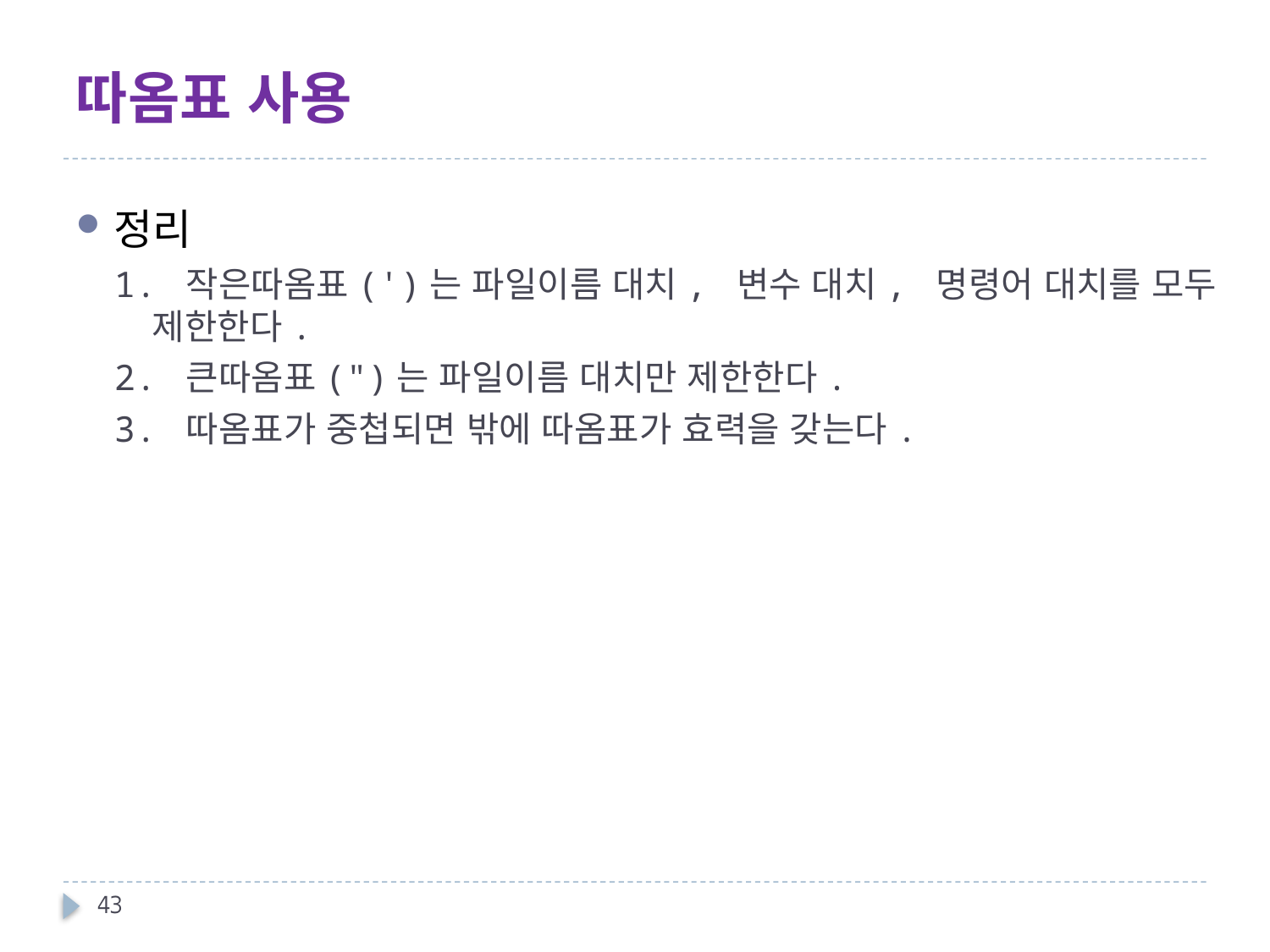

# 따옴표 사용
정리
1. 작은따옴표(')는 파일이름 대치, 변수 대치, 명령어 대치를 모두 제한한다.
2. 큰따옴표(")는 파일이름 대치만 제한한다.
3. 따옴표가 중첩되면 밖에 따옴표가 효력을 갖는다.

43